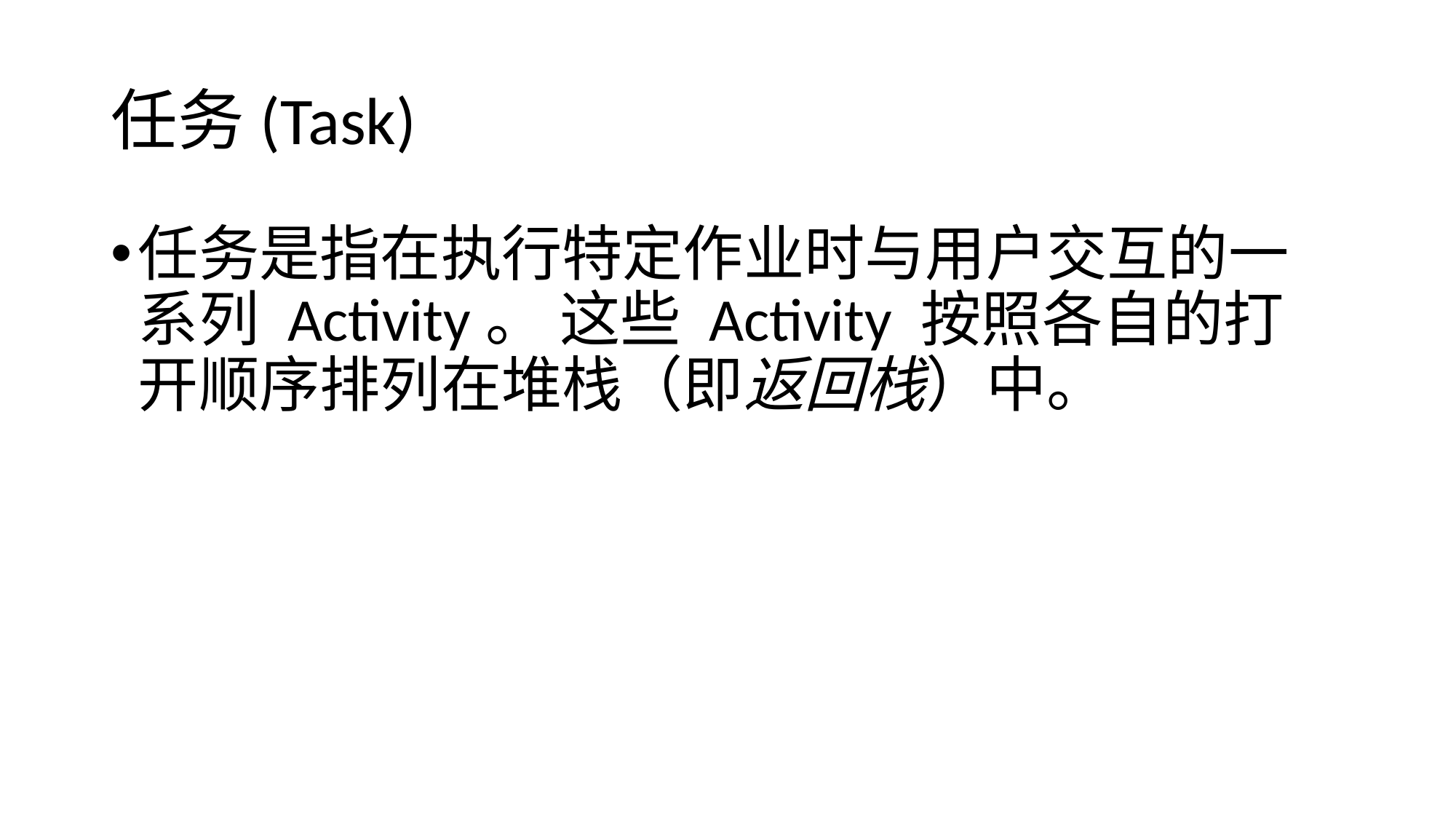

# 任务(Task)
任务是指在执行特定作业时与用户交互的一系列 Activity。 这些 Activity 按照各自的打开顺序排列在堆栈（即返回栈）中。